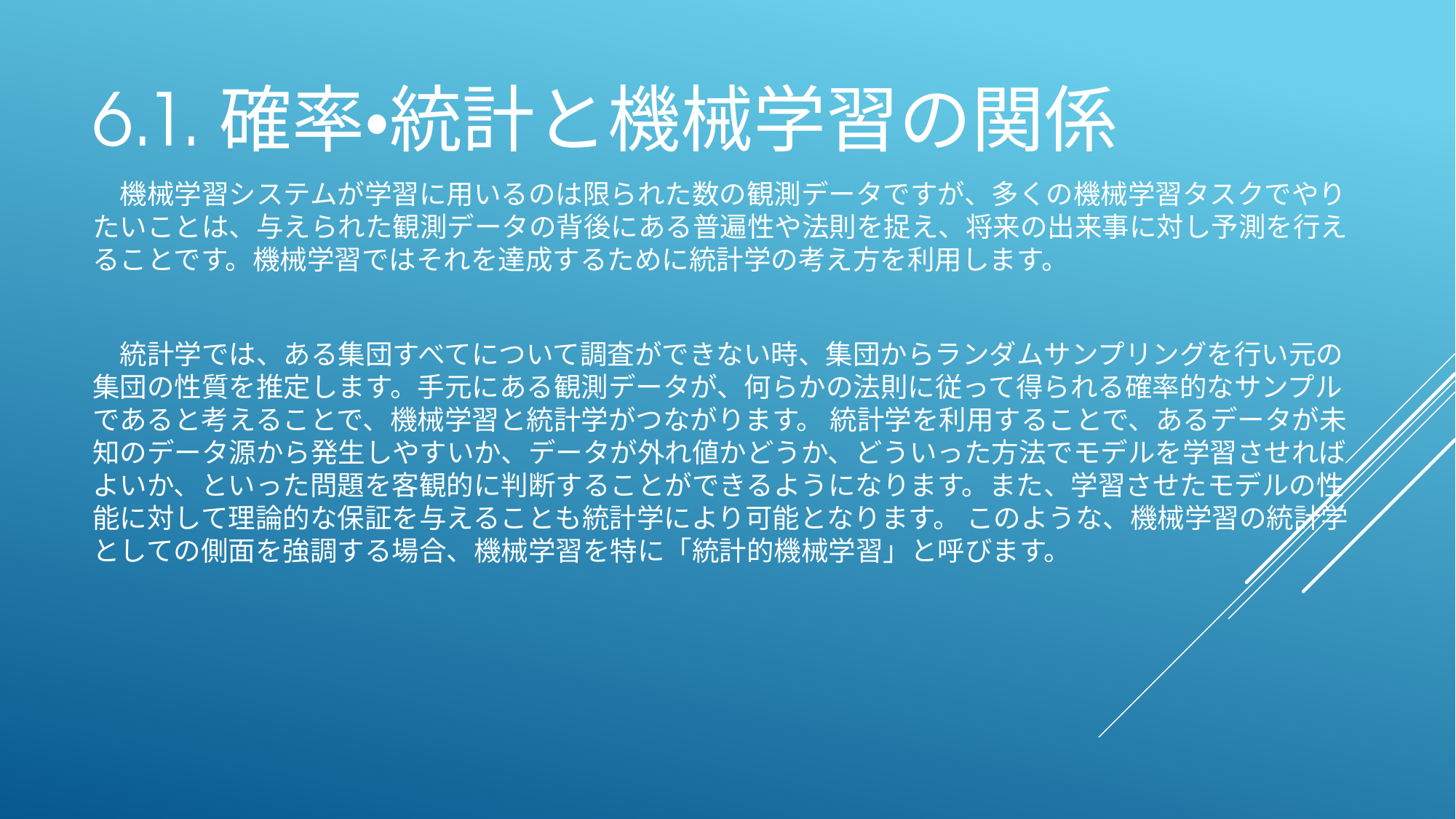

# 6.1.確率・統計と機械学習の関係
　機械学習システムが学習に用いるのは限られた数の観測データですが、多くの機械学習タスクでやりたいことは、与えられた観測データの背後にある普遍性や法則を捉え、将来の出来事に対し予測を行えることです。機械学習ではそれを達成するために統計学の考え方を利用します。

　統計学では、ある集団すべてについて調査ができない時、集団からランダムサンプリングを行い元の集団の性質を推定します。手元にある観測データが、何らかの法則に従って得られる確率的なサンプルであると考えることで、機械学習と統計学がつながります。 統計学を利用することで、あるデータが未知のデータ源から発生しやすいか、データが外れ値かどうか、どういった方法でモデルを学習させればよいか、といった問題を客観的に判断することができるようになります。また、学習させたモデルの性能に対して理論的な保証を与えることも統計学により可能となります。 このような、機械学習の統計学としての側面を強調する場合、機械学習を特に「統計的機械学習」と呼びます。